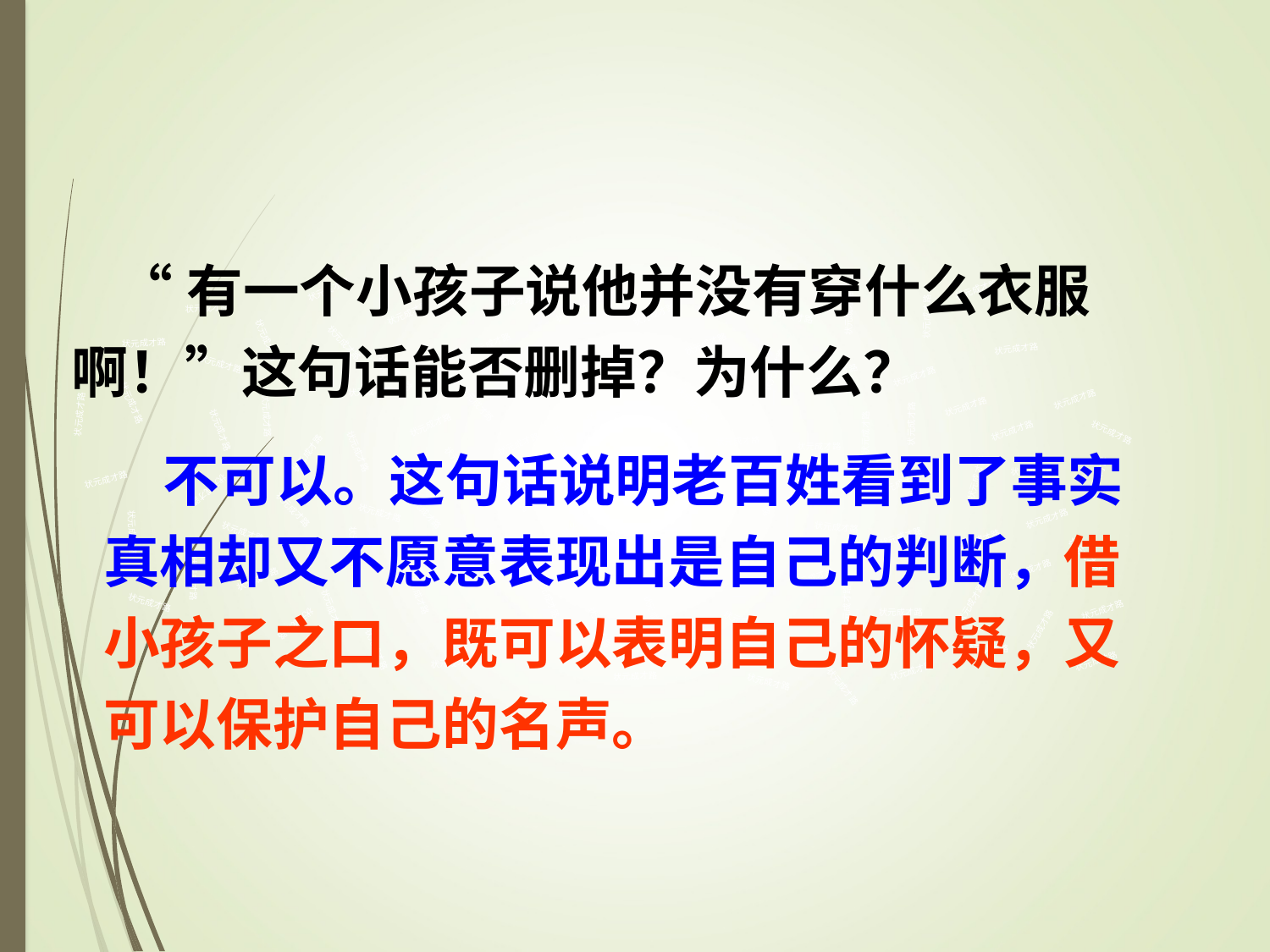

“有一个小孩子说他并没有穿什么衣服啊！”这句话能否删掉？为什么？
状元成才路
状元成才路
状元成才路
状元成才路
状元成才路
状元成才路
状元成才路
状元成才路
状元成才路
状元成才路
状元成才路
状元成才路
状元成才路
状元成才路
状元成才路
状元成才路
状元成才路
状元成才路
状元成才路
状元成才路
状元成才路
状元成才路
状元成才路
状元成才路
状元成才路
状元成才路
状元成才路
状元成才路
状元成才路
状元成才路
状元成才路
状元成才路
状元成才路
状元成才路
状元成才路
状元成才路
状元成才路
状元成才路
状元成才路
    不可以。这句话说明老百姓看到了事实真相却又不愿意表现出是自己的判断，借小孩子之口，既可以表明自己的怀疑，又可以保护自己的名声。
状元成才路
状元成才路
状元成才路
状元成才路
状元成才路
状元成才路
状元成才路
状元成才路
状元成才路
状元成才路
状元成才路
状元成才路
状元成才路
状元成才路
状元成才路
状元成才路
状元成才路
状元成才路
状元成才路
状元成才路
状元成才路
状元成才路
状元成才路
状元成才路
状元成才路
状元成才路
状元成才路
状元成才路
状元成才路
状元成才路
状元成才路
状元成才路
状元成才路
状元成才路
状元成才路
状元成才路
状元成才路
状元成才路
状元成才路
状元成才路
状元成才路
状元成才路
状元成才路
状元成才路
状元成才路
状元成才路
状元成才路
状元成才路
状元成才路
状元成才路
状元成才路
状元成才路
状元成才路
状元成才路
状元成才路
状元成才路
状元成才路
状元成才路
状元成才路
状元成才路
状元成才路